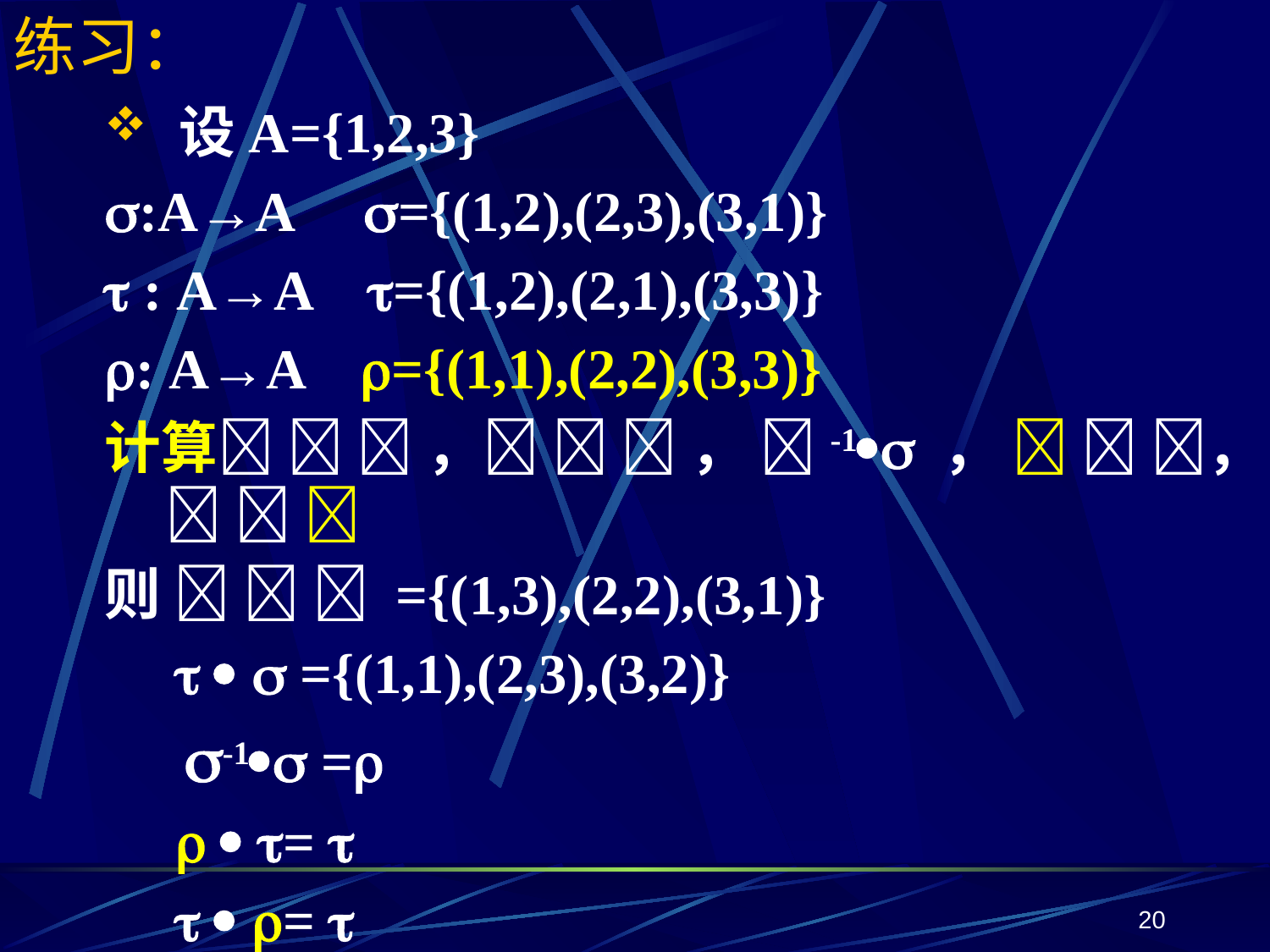

# 练习：
 设A={1,2,3}
σ:A→A     σ={(1,2),(2,3),(3,1)}
τ : A→A    τ={(1,2),(2,1),(3,3)}
ρ: A→A    ρ={(1,1),(2,2),(3,3)}
计算σ • τ ，τ • σ ， σ-1•σ ， ρ • τ， τ • ρ
则 σ • τ ={(1,3),(2,2),(3,1)}
     τ • σ ={(1,1),(2,3),(3,2)}
     σ-1•σ =ρ
     ρ • τ= τ
     τ • ρ= τ
20